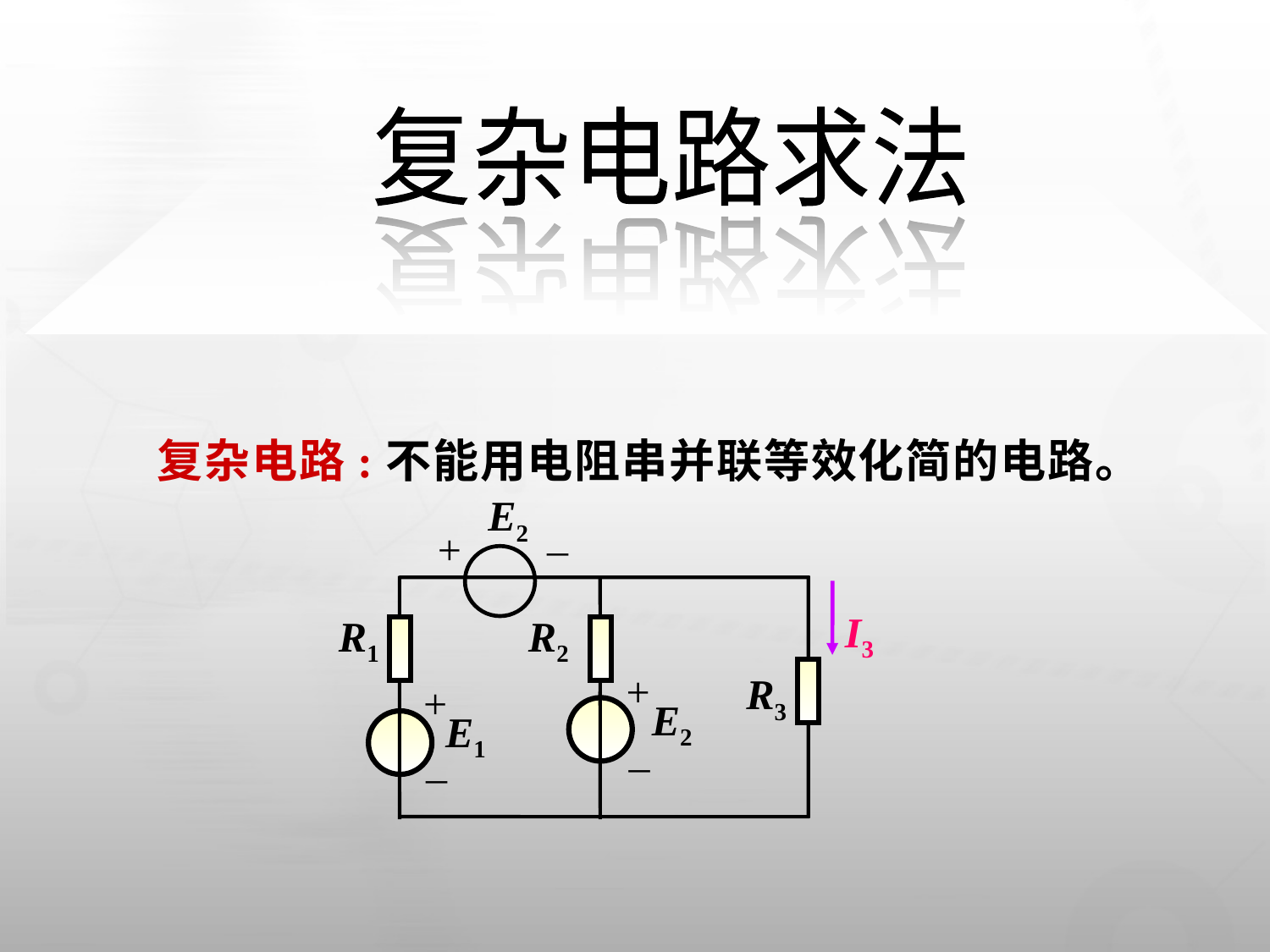

复杂电路求法
复杂电路求法
复杂电路:不能用电阻串并联等效化简的电路。

E2
+
–

R1
R2

R3
+

E1

–

I3

+
E2

–